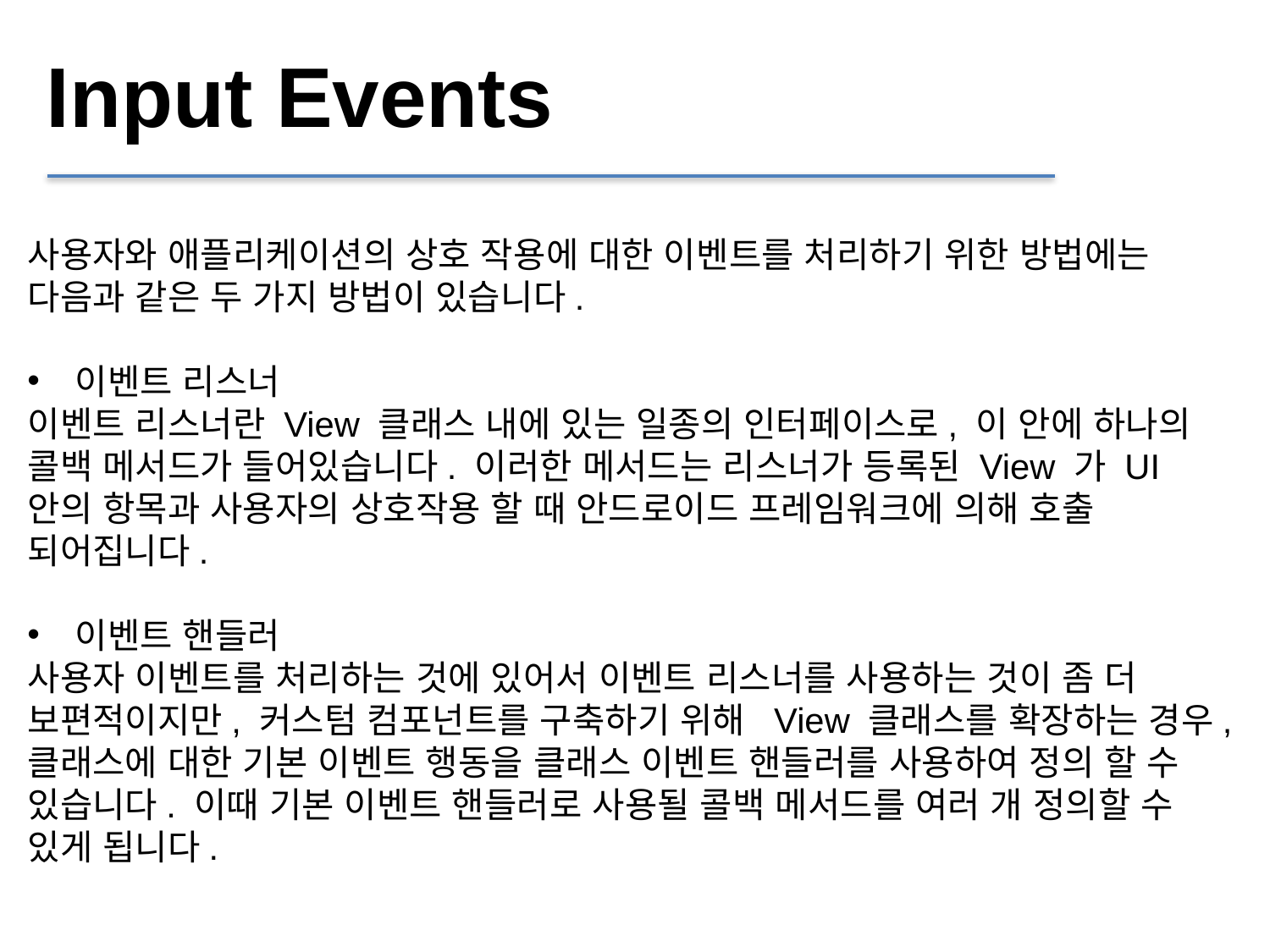

Input Events
사용자와 애플리케이션의 상호 작용에 대한 이벤트를 처리하기 위한 방법에는 다음과 같은 두 가지 방법이 있습니다.

이벤트 리스너
이벤트 리스너란 View 클래스 내에 있는 일종의 인터페이스로, 이 안에 하나의 콜백 메서드가 들어있습니다. 이러한 메서드는 리스너가 등록된 View 가 UI 안의 항목과 사용자의 상호작용 할 때 안드로이드 프레임워크에 의해 호출 되어집니다.

이벤트 핸들러
사용자 이벤트를 처리하는 것에 있어서 이벤트 리스너를 사용하는 것이 좀 더 보편적이지만, 커스텀 컴포넌트를 구축하기 위해  View 클래스를 확장하는 경우, 클래스에 대한 기본 이벤트 행동을 클래스 이벤트 핸들러를 사용하여 정의 할 수 있습니다. 이때 기본 이벤트 핸들러로 사용될 콜백 메서드를 여러 개 정의할 수 있게 됩니다.